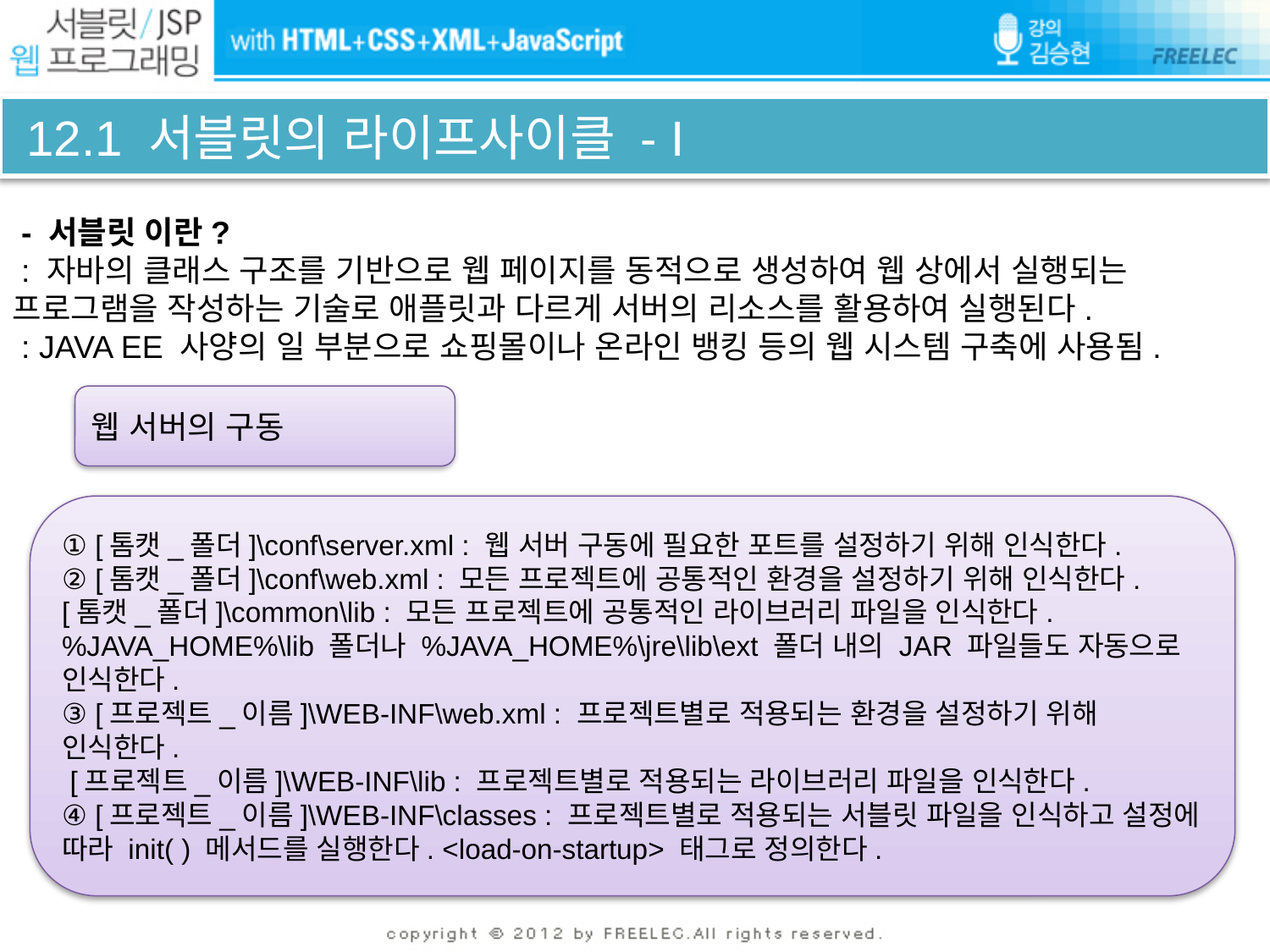

# 12.1 서블릿의 라이프사이클 - I
 - 서블릿 이란?
 : 자바의 클래스 구조를 기반으로 웹 페이지를 동적으로 생성하여 웹 상에서 실행되는 프로그램을 작성하는 기술로 애플릿과 다르게 서버의 리소스를 활용하여 실행된다.
 : JAVA EE 사양의 일 부분으로 쇼핑몰이나 온라인 뱅킹 등의 웹 시스템 구축에 사용됨.
웹 서버의 구동
① [톰캣_폴더]\conf\server.xml : 웹 서버 구동에 필요한 포트를 설정하기 위해 인식한다.
② [톰캣_폴더]\conf\web.xml : 모든 프로젝트에 공통적인 환경을 설정하기 위해 인식한다.
[톰캣_폴더]\common\lib : 모든 프로젝트에 공통적인 라이브러리 파일을 인식한다. %JAVA_HOME%\lib 폴더나 %JAVA_HOME%\jre\lib\ext 폴더 내의 JAR 파일들도 자동으로 인식한다.
③ [프로젝트_이름]\WEB-INF\web.xml : 프로젝트별로 적용되는 환경을 설정하기 위해 인식한다.
 [프로젝트_이름]\WEB-INF\lib : 프로젝트별로 적용되는 라이브러리 파일을 인식한다.
④ [프로젝트_이름]\WEB-INF\classes : 프로젝트별로 적용되는 서블릿 파일을 인식하고 설정에 따라 init( ) 메서드를 실행한다. <load-on-startup> 태그로 정의한다.